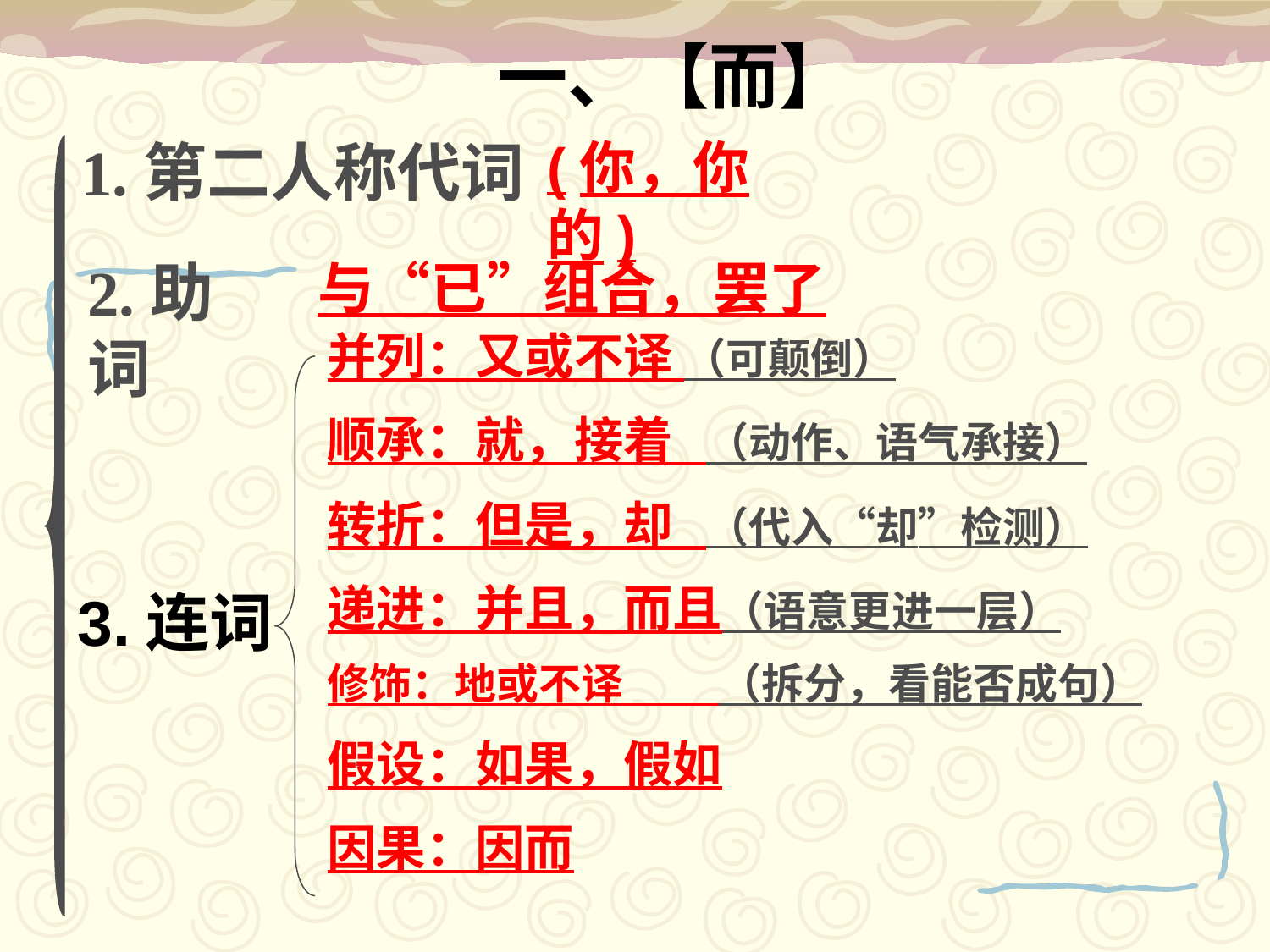

一、【而】
1.第二人称代词
(你，你的)

2.助词
与“已”组合，罢了
并列：又或不译 （可颠倒）
顺承：就，接着   （动作、语气承接）
转折：但是，却   （代入“却”检测）
递进：并且，而且（语意更进一层）
修饰：地或不译          （拆分，看能否成句）
假设：如果，假如
因果：因而

3.连词